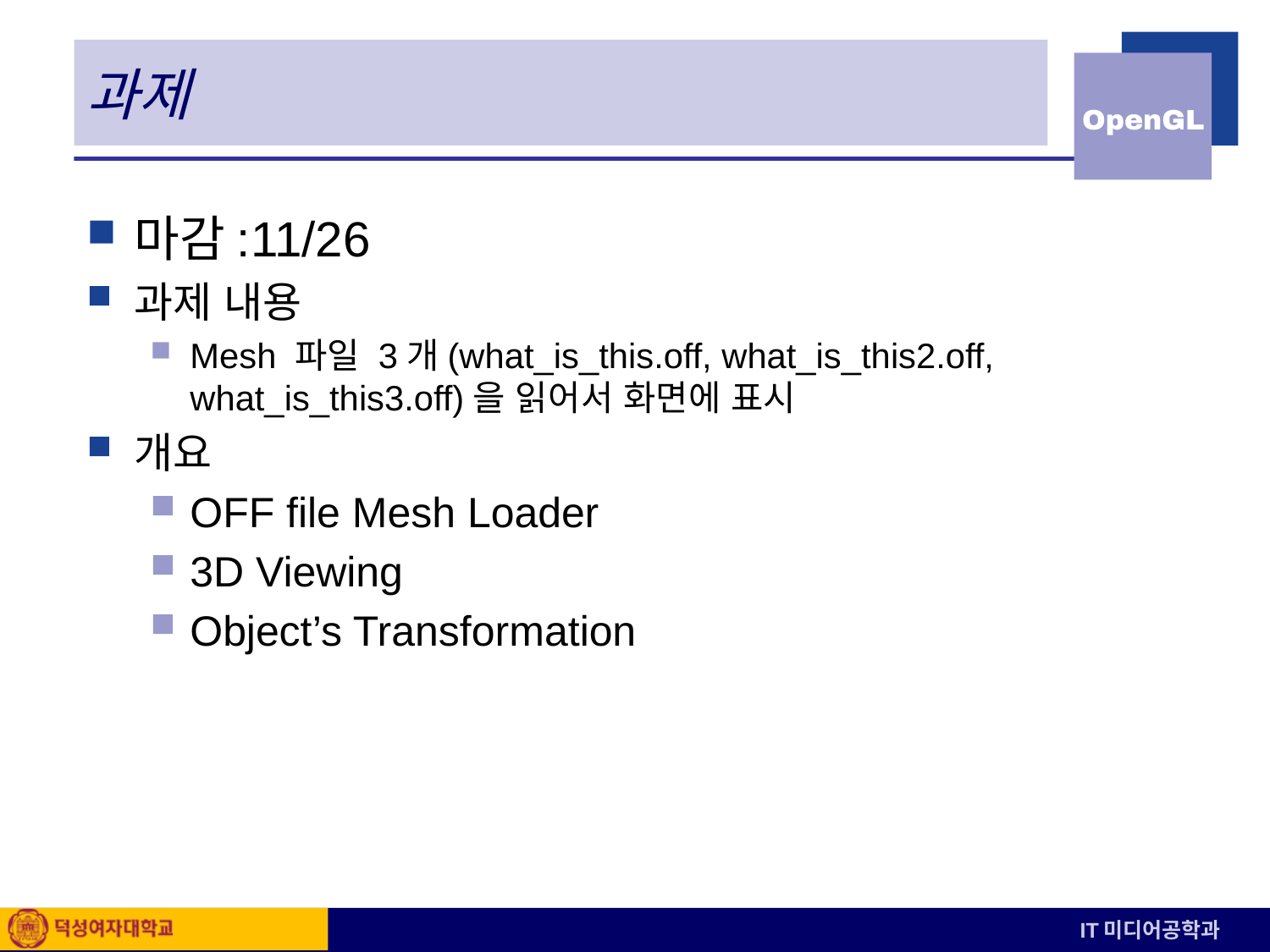

# 과제
마감:11/26
과제 내용
Mesh 파일 3개(what_is_this.off, what_is_this2.off, what_is_this3.off)을 읽어서 화면에 표시
개요
OFF file Mesh Loader
3D Viewing
Object’s Transformation